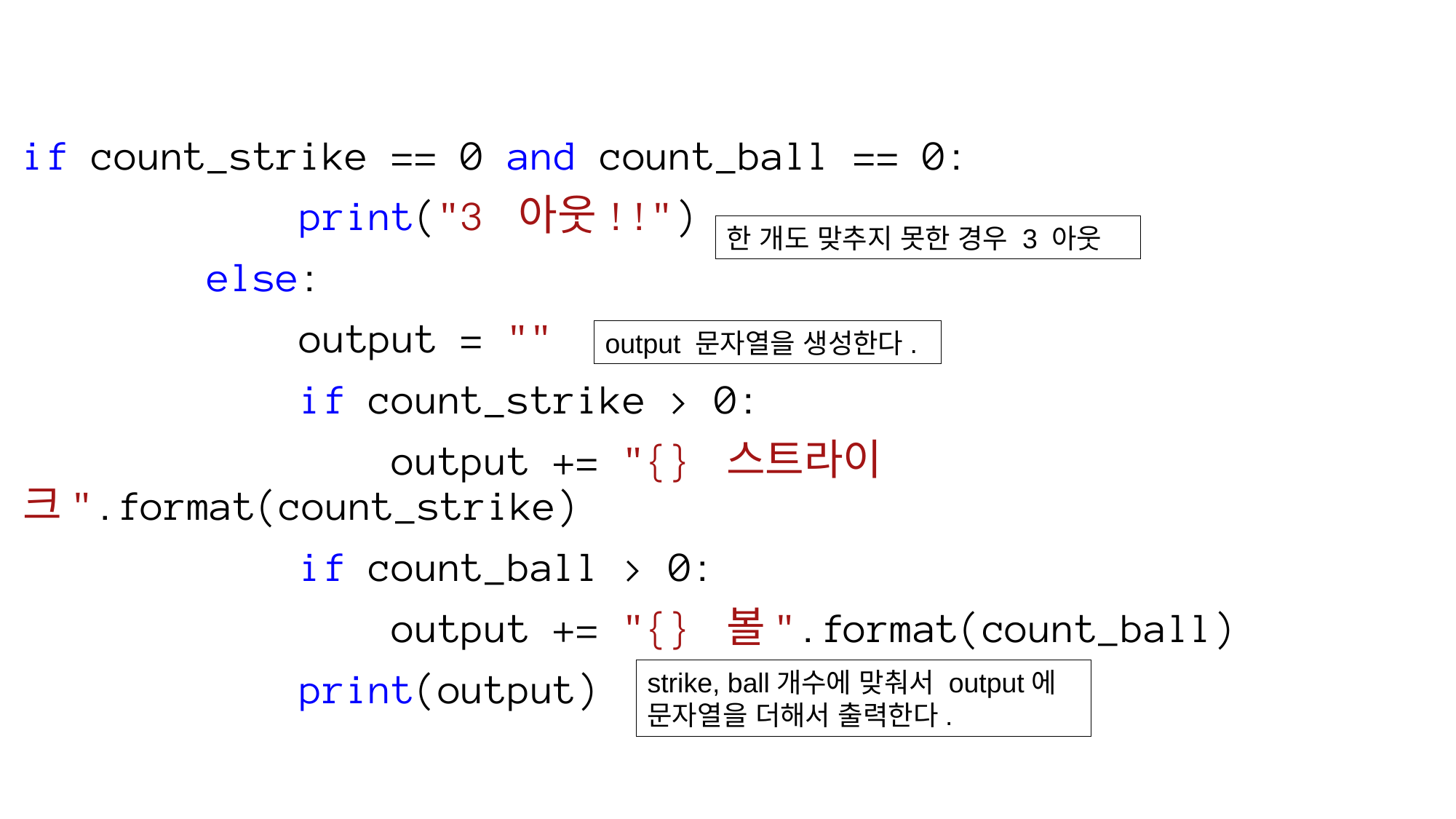

if count_strike == 0 and count_ball == 0:
            print("3 아웃!!")
        else:
            output = ""
            if count_strike > 0:
                output += "{} 스트라이크".format(count_strike)
            if count_ball > 0:
                output += "{} 볼".format(count_ball)
            print(output)

한 개도 맞추지 못한 경우 3 아웃
output 문자열을 생성한다.
strike, ball개수에 맞춰서 output에 문자열을 더해서 출력한다.